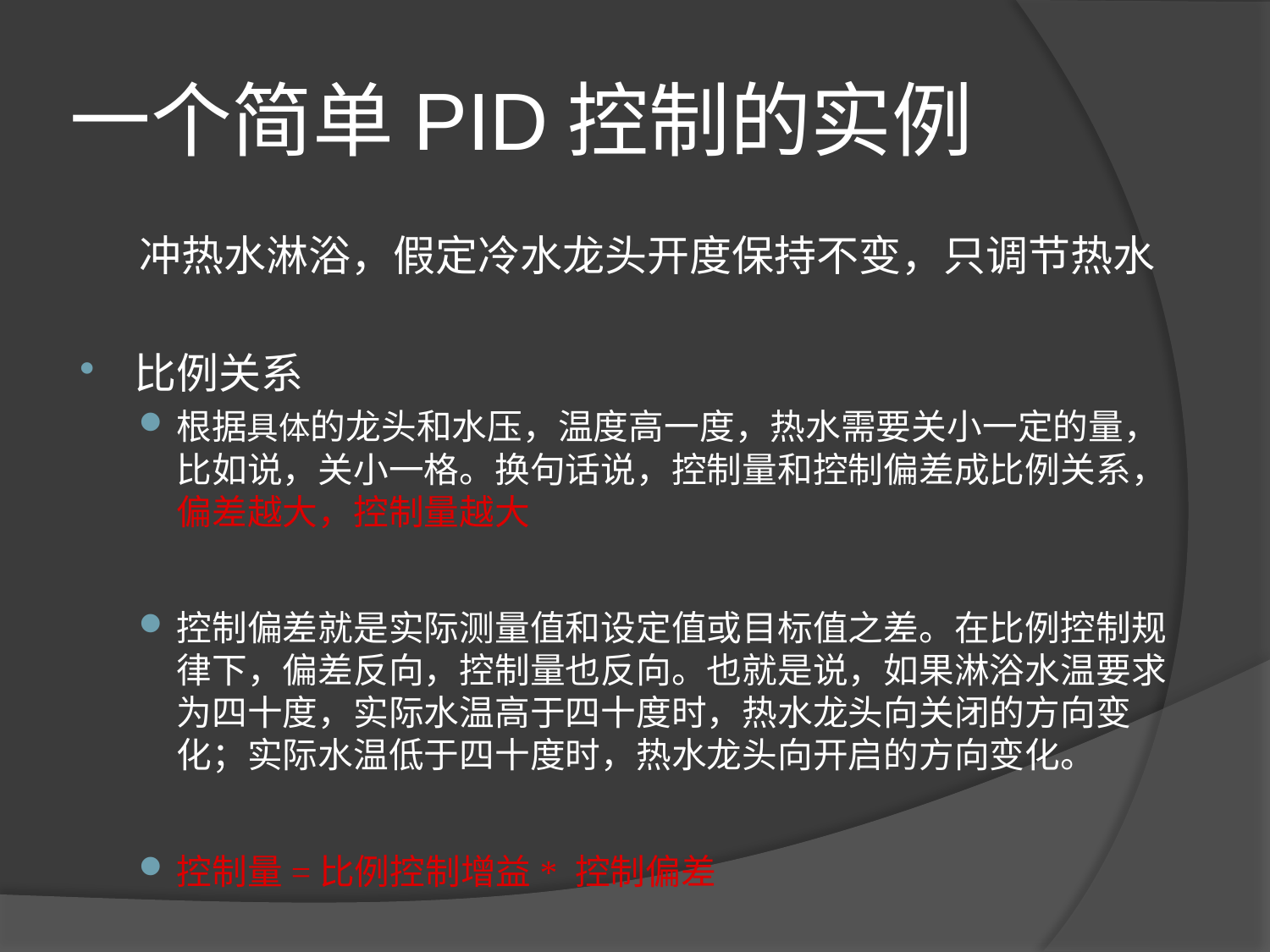

# 一个简单PID控制的实例
     冲热水淋浴，假定冷水龙头开度保持不变，只调节热水

比例关系
根据具体的龙头和水压，温度高一度，热水需要关小一定的量，比如说，关小一格。换句话说，控制量和控制偏差成比例关系，偏差越大，控制量越大

控制偏差就是实际测量值和设定值或目标值之差。在比例控制规律下，偏差反向，控制量也反向。也就是说，如果淋浴水温要求为四十度，实际水温高于四十度时，热水龙头向关闭的方向变化；实际水温低于四十度时，热水龙头向开启的方向变化。

控制量=比例控制增益* 控制偏差